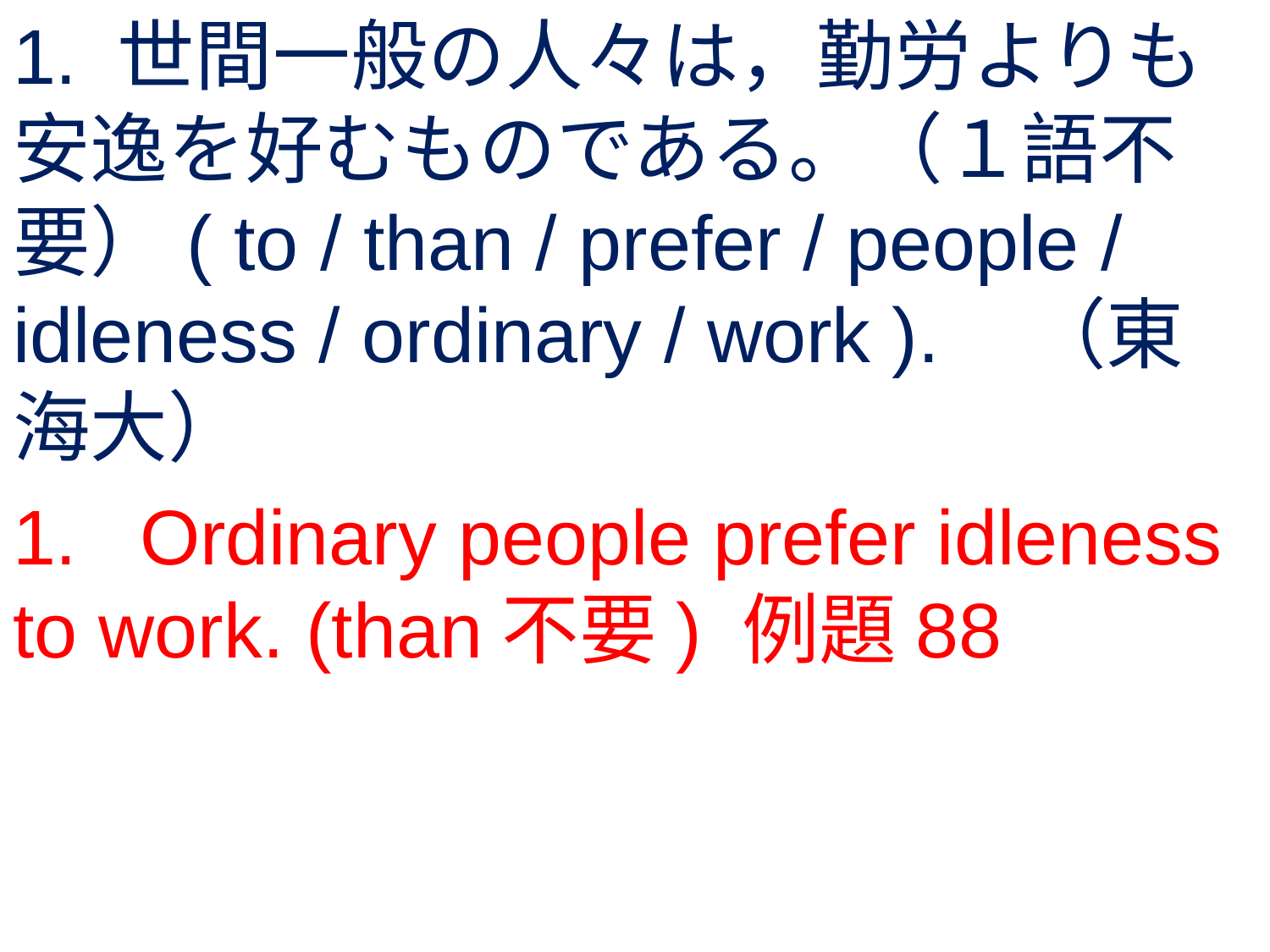

# 1. 世間一般の人々は，勤労よりも安逸を好むものである。（１語不要）( to / than / prefer / people / idleness / ordinary / work ).	（東海大）
1.	Ordinary people prefer idleness to work. (than不要) 例題88